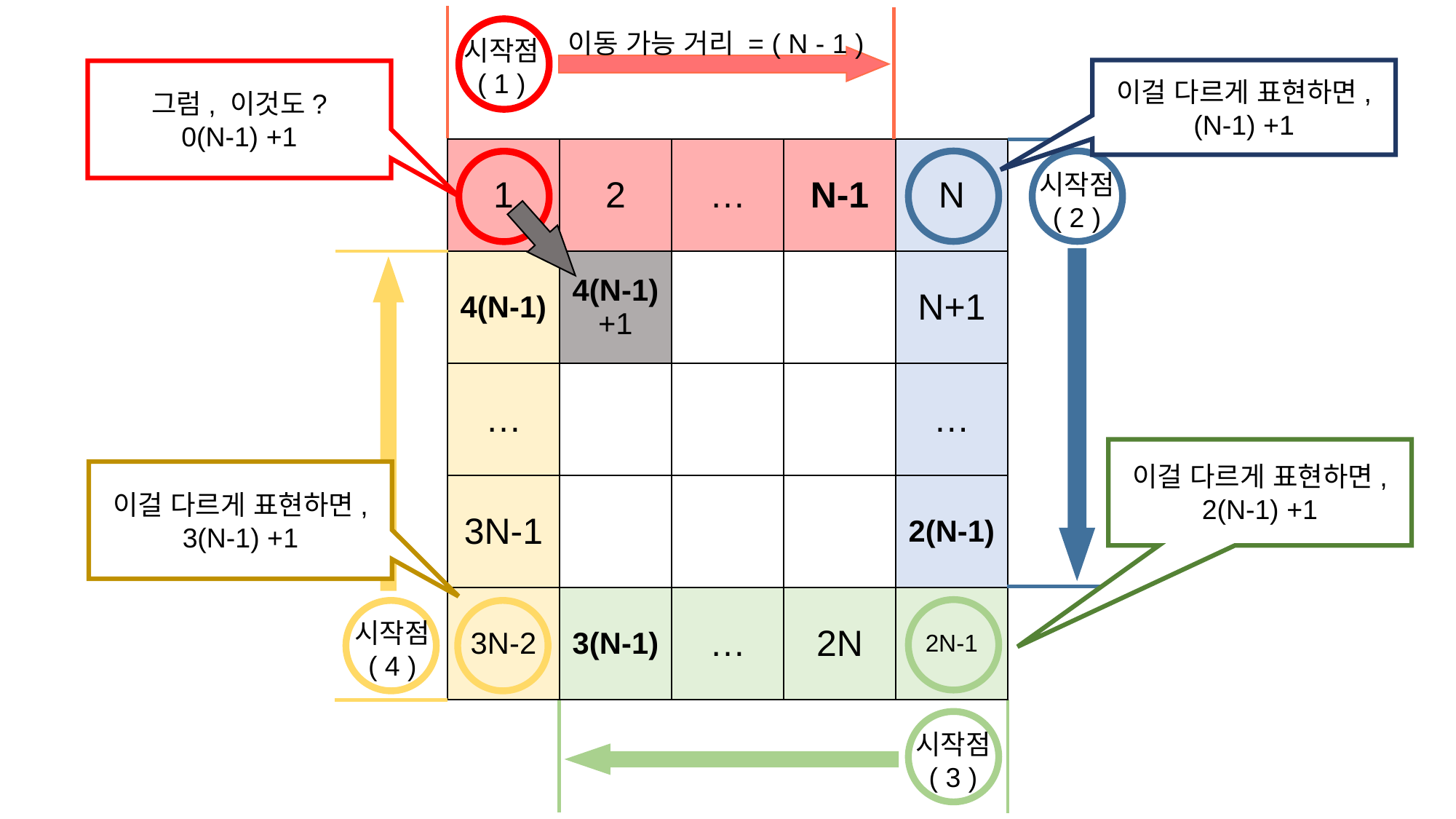

이동 가능 거리 = ( N - 1 )
시작점
( 1 )

이걸 다르게 표현하면,
(N-1) +1
그럼, 이것도?
0(N-1) +1
| 1 | 2 | … | N-1 | N |
| --- | --- | --- | --- | --- |
| 4(N-1) | 4(N-1) +1 |  |  | N+1 |
| … |  |  |  | … |
| 3N-1 |  |  |  | 2(N-1) |
| 3N-2 | 3(N-1) | … | 2N | 2N-1 |

시작점
( 2 )

이걸 다르게 표현하면,
2(N-1) +1
이걸 다르게 표현하면,
3(N-1) +1

시작점
( 4 )

시작점
( 3 )